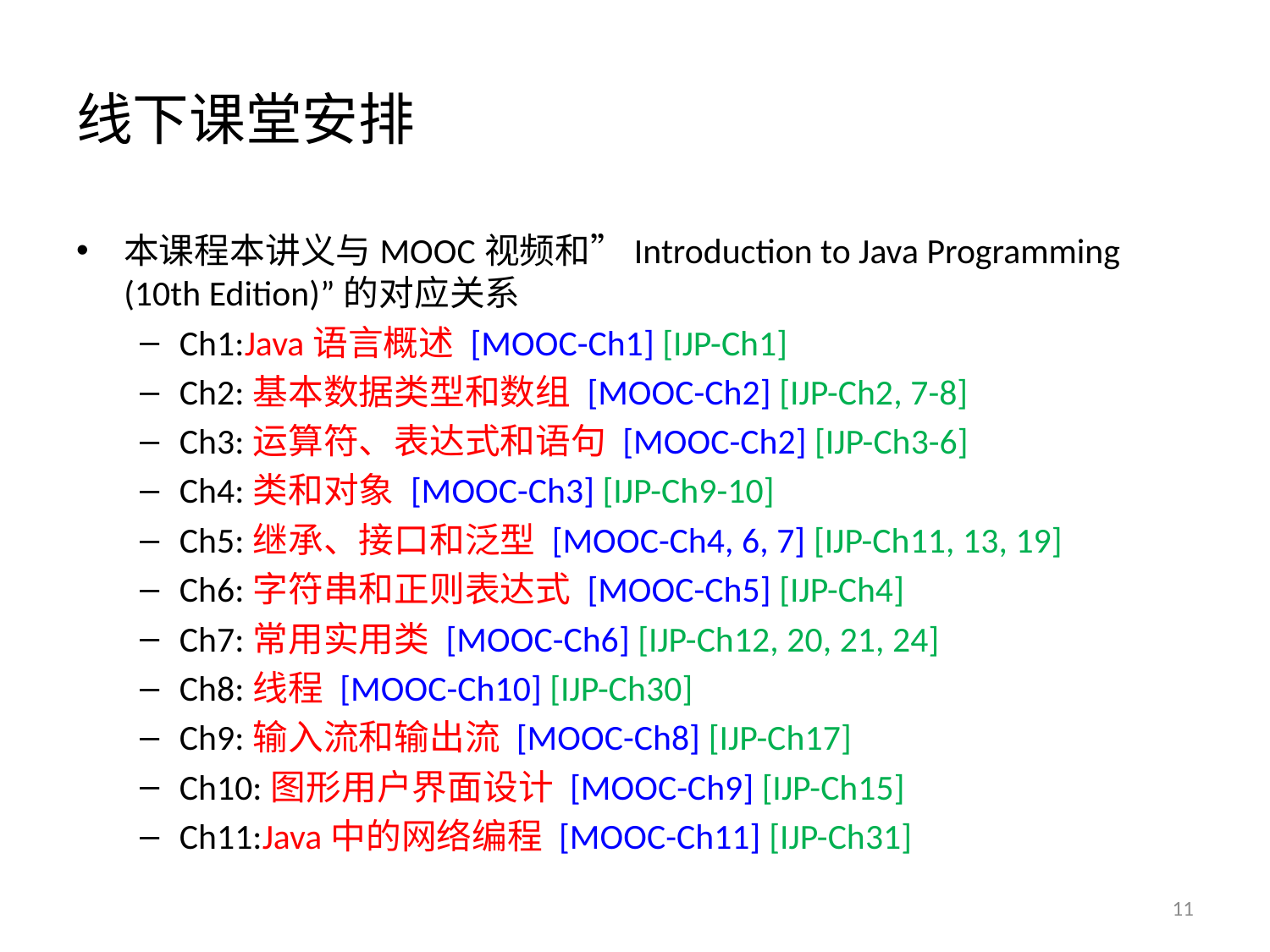

# 线下课堂安排
本课程本讲义与MOOC视频和”Introduction to Java Programming (10th Edition)”的对应关系
Ch1:Java语言概述 [MOOC-Ch1] [IJP-Ch1]
Ch2:基本数据类型和数组 [MOOC-Ch2] [IJP-Ch2, 7-8]
Ch3:运算符、表达式和语句 [MOOC-Ch2] [IJP-Ch3-6]
Ch4:类和对象 [MOOC-Ch3] [IJP-Ch9-10]
Ch5:继承、接口和泛型 [MOOC-Ch4, 6, 7] [IJP-Ch11, 13, 19]
Ch6:字符串和正则表达式 [MOOC-Ch5] [IJP-Ch4]
Ch7:常用实用类 [MOOC-Ch6] [IJP-Ch12, 20, 21, 24]
Ch8:线程 [MOOC-Ch10] [IJP-Ch30]
Ch9:输入流和输出流 [MOOC-Ch8] [IJP-Ch17]
Ch10:图形用户界面设计 [MOOC-Ch9] [IJP-Ch15]
Ch11:Java中的网络编程 [MOOC-Ch11] [IJP-Ch31]
11